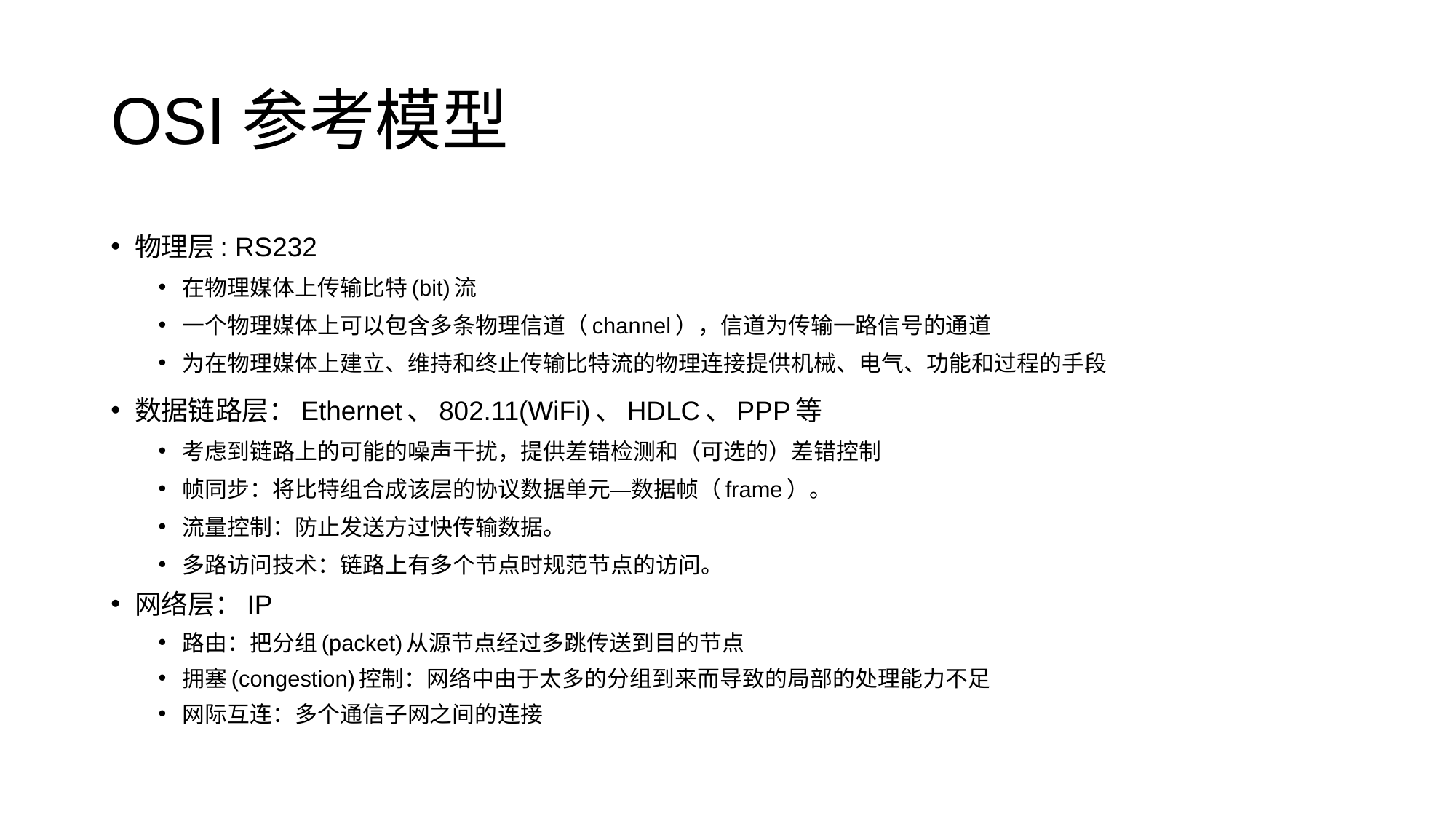

# OSI参考模型
物理层: RS232
在物理媒体上传输比特(bit)流
一个物理媒体上可以包含多条物理信道（channel），信道为传输一路信号的通道
为在物理媒体上建立、维持和终止传输比特流的物理连接提供机械、电气、功能和过程的手段
数据链路层：Ethernet、802.11(WiFi)、HDLC、PPP等
考虑到链路上的可能的噪声干扰，提供差错检测和（可选的）差错控制
帧同步：将比特组合成该层的协议数据单元    数据帧（frame）。
流量控制：防止发送方过快传输数据。
多路访问技术：链路上有多个节点时规范节点的访问。
网络层：IP
路由：把分组(packet)从源节点经过多跳传送到目的节点
拥塞(congestion)控制：网络中由于太多的分组到来而导致的局部的处理能力不足
网际互连：多个通信子网之间的连接